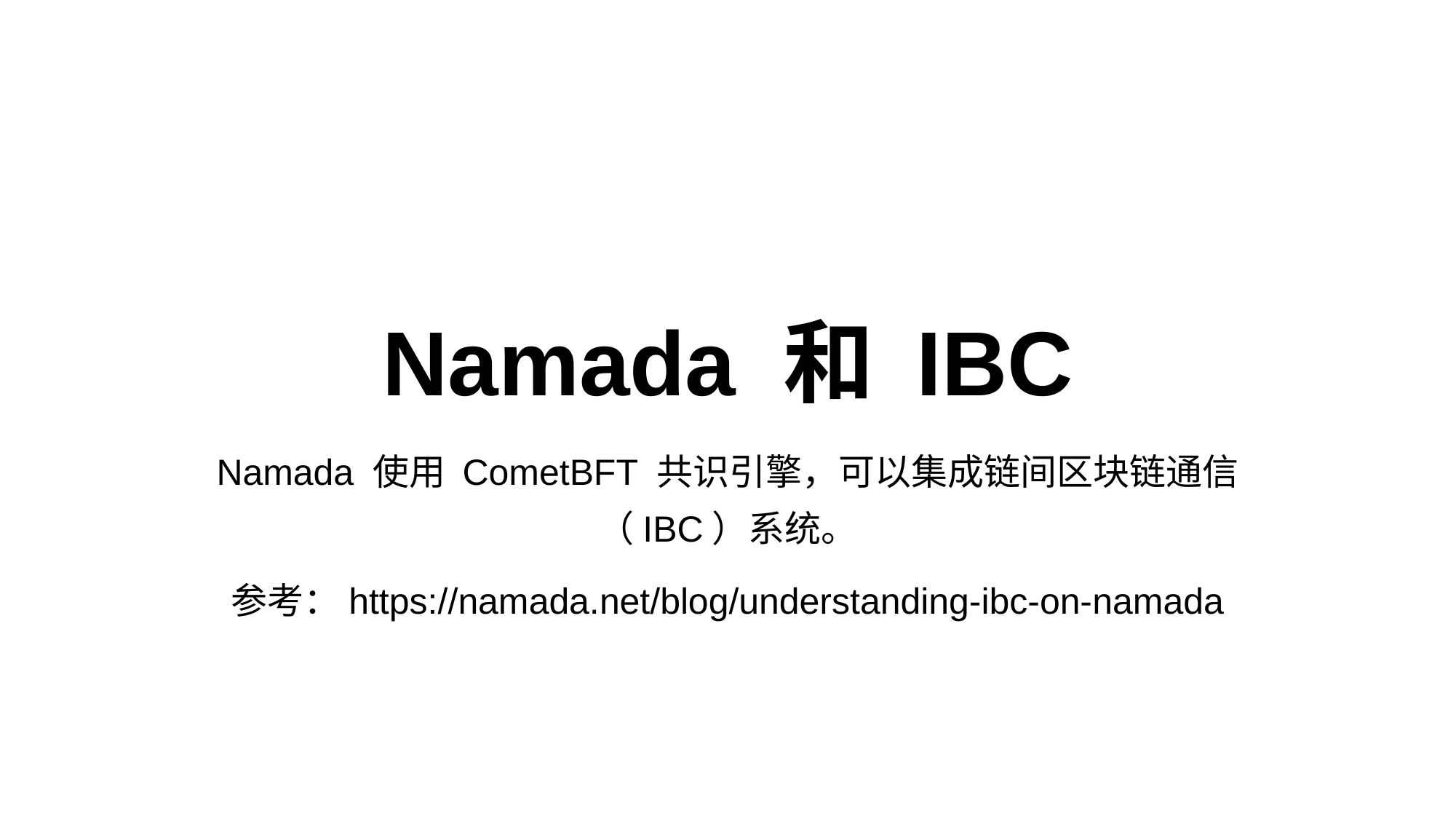

# Namada 和 IBC
Namada 使用 CometBFT 共识引擎，可以集成链间区块链通信（IBC）系统。
参考：https://namada.net/blog/understanding-ibc-on-namada